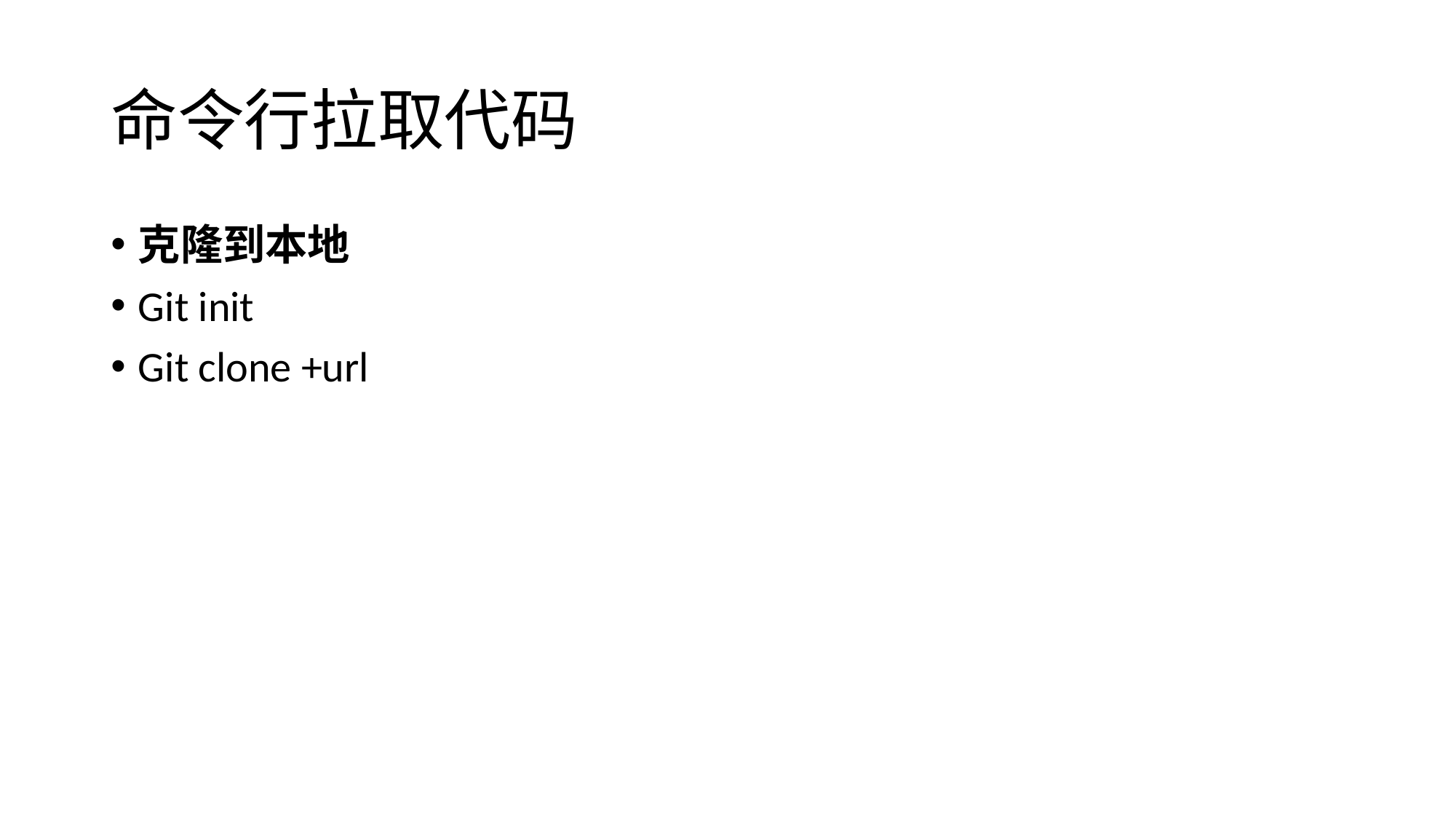

# 命令行拉取代码
克隆到本地
Git init
Git clone +url